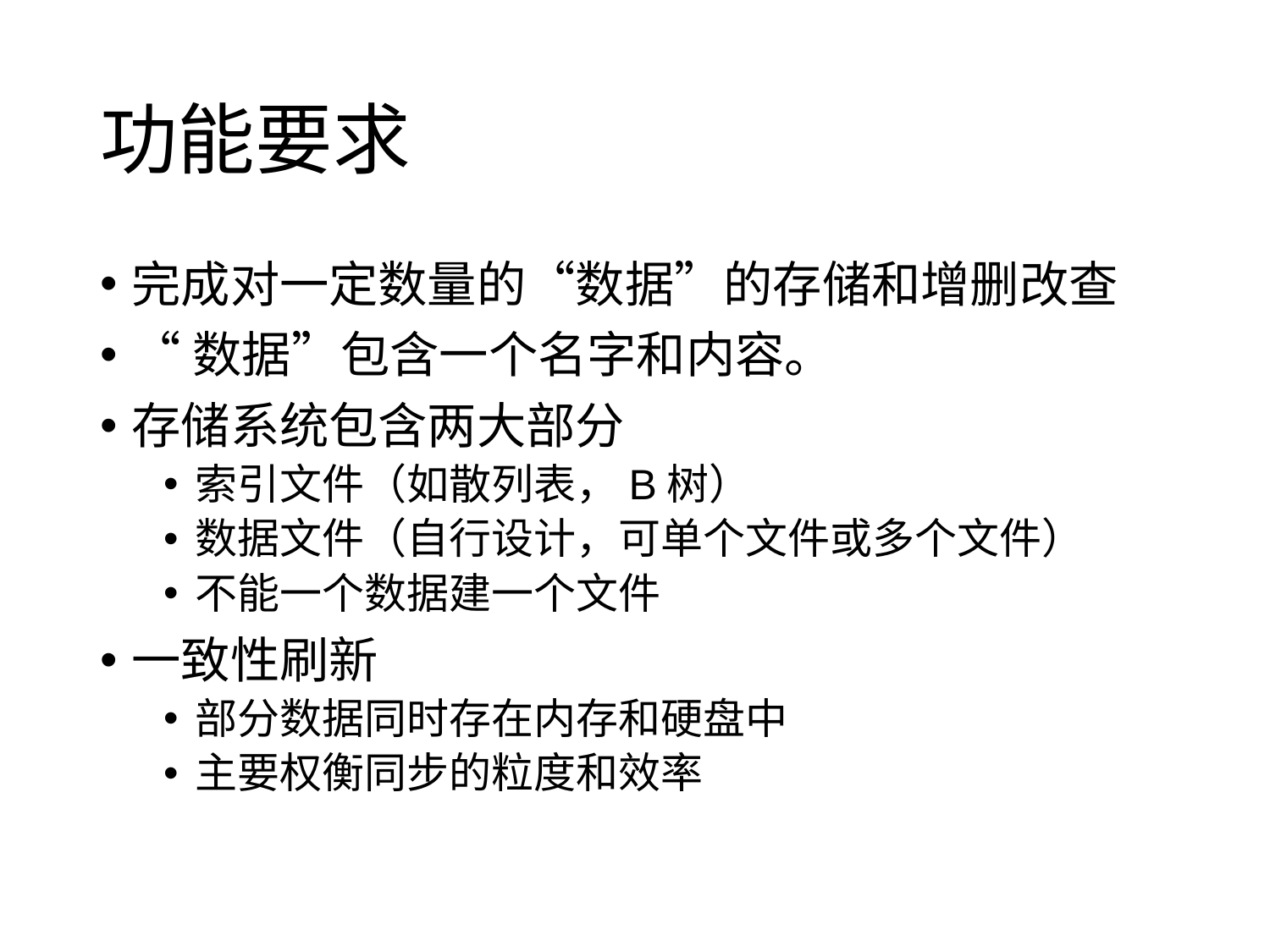

# 功能要求
完成对一定数量的“数据”的存储和增删改查
“数据”包含一个名字和内容。
存储系统包含两大部分
索引文件（如散列表，B树）
数据文件（自行设计，可单个文件或多个文件）
不能一个数据建一个文件
一致性刷新
部分数据同时存在内存和硬盘中
主要权衡同步的粒度和效率